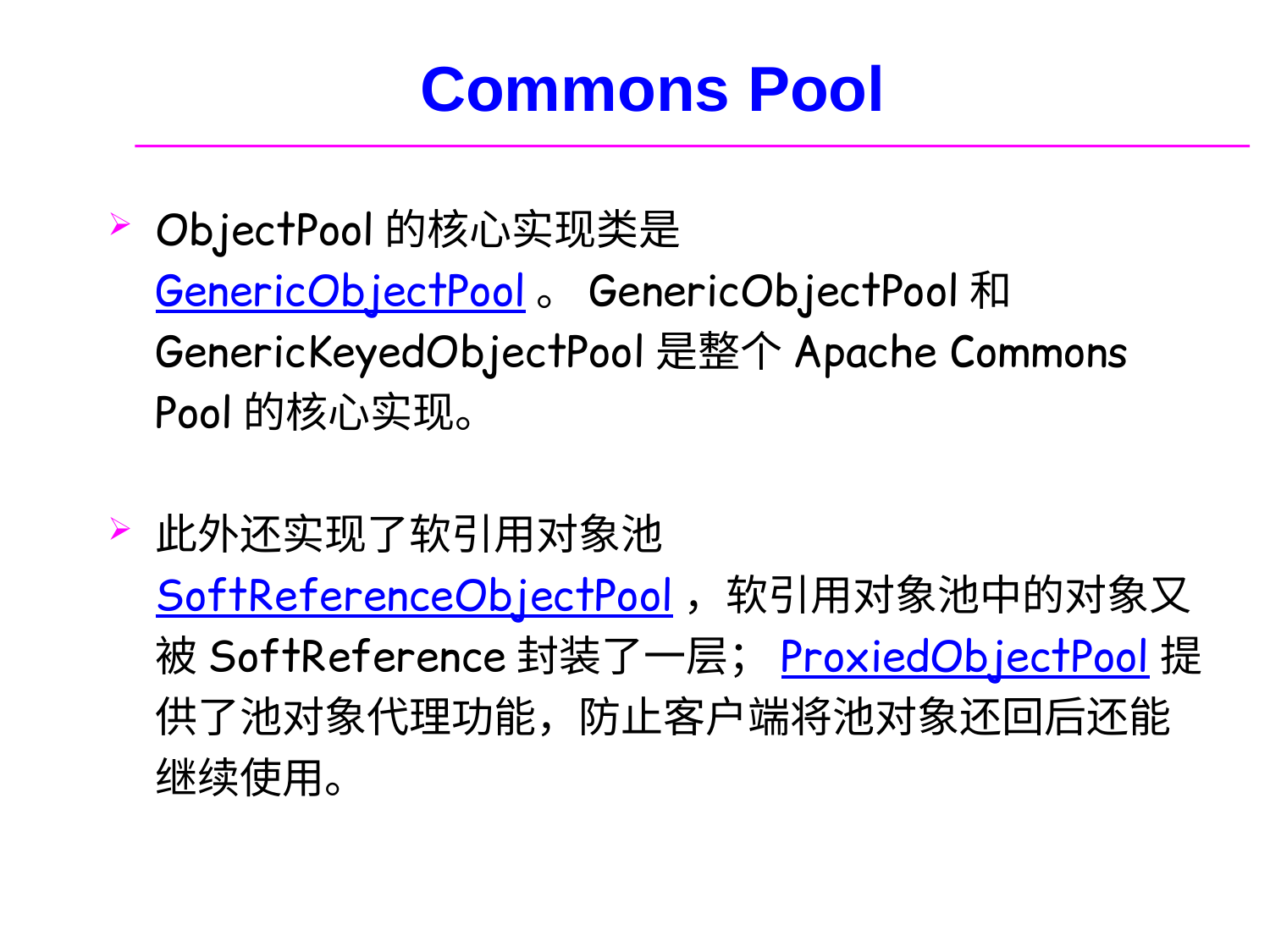

# Commons Pool
ObjectPool的核心实现类是GenericObjectPool。GenericObjectPool和GenericKeyedObjectPool是整个Apache Commons Pool的核心实现。

此外还实现了软引用对象池SoftReferenceObjectPool，软引用对象池中的对象又被SoftReference封装了一层；ProxiedObjectPool提供了池对象代理功能，防止客户端将池对象还回后还能继续使用。
15